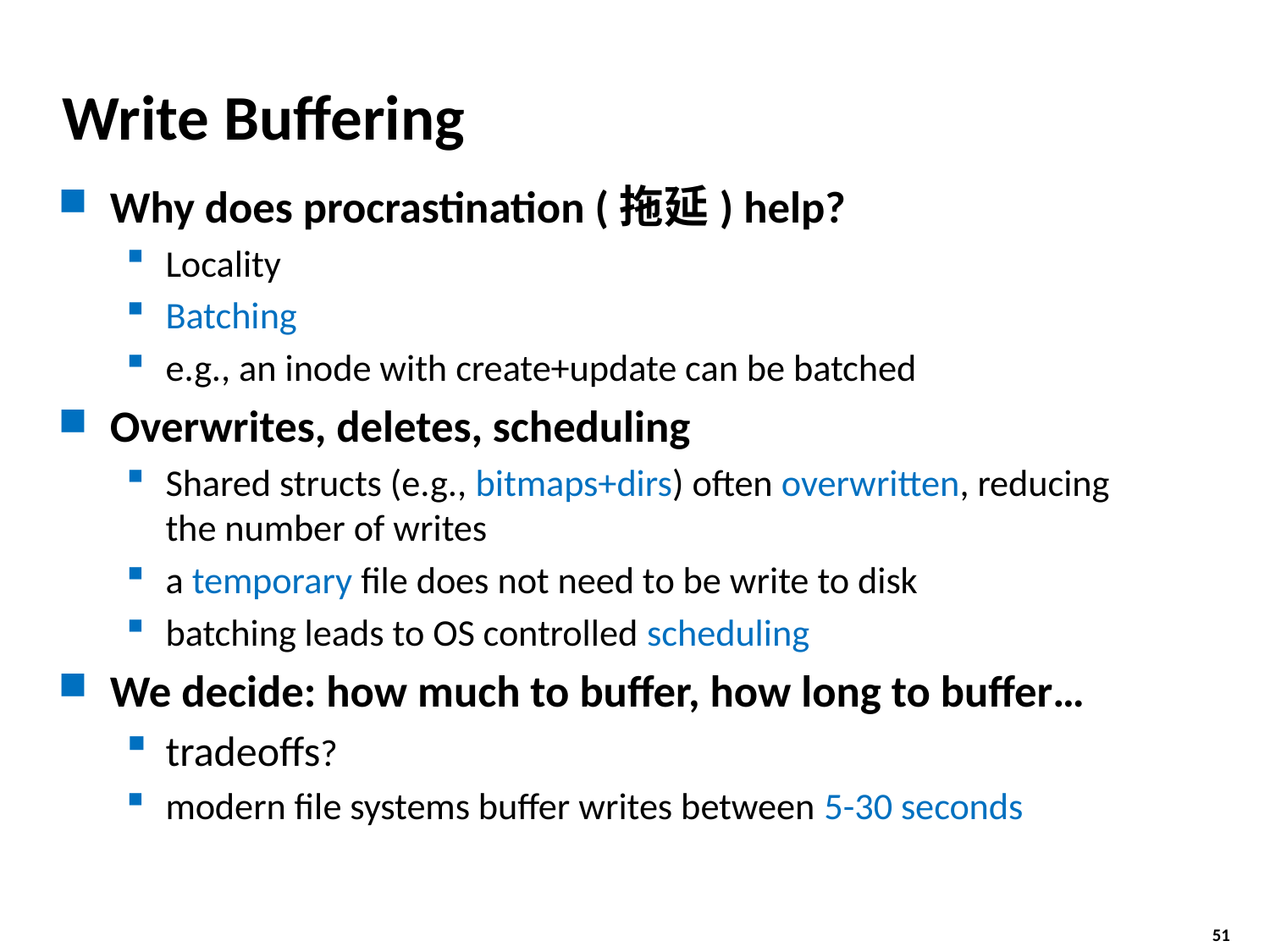

# Write Buffering
Why does procrastination (拖延) help?
Locality
Batching
e.g., an inode with create+update can be batched
Overwrites, deletes, scheduling
Shared structs (e.g., bitmaps+dirs) often overwritten, reducing the number of writes
a temporary file does not need to be write to disk
batching leads to OS controlled scheduling
We decide: how much to buffer, how long to buffer…
tradeoffs?
modern file systems buffer writes between 5-30 seconds